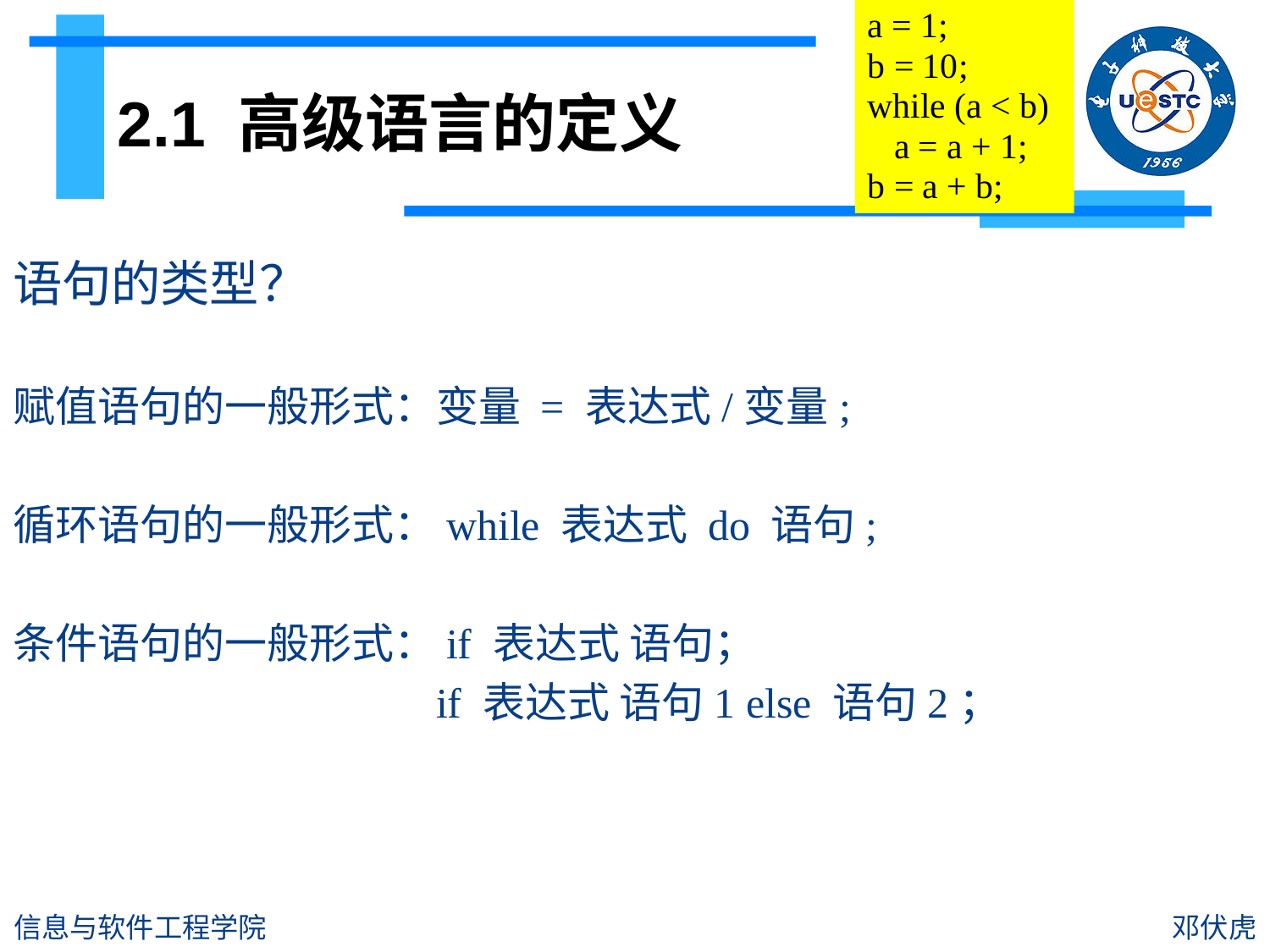

a = 1;
b = 10;
while (a < b)
   a = a + 1;
b = a + b;
# 2.1 高级语言的定义
语句的类型？

赋值语句的一般形式：变量 = 表达式/变量;

循环语句的一般形式：while 表达式 do 语句;

条件语句的一般形式：if 表达式 语句；
                                        if 表达式 语句1 else 语句2；

4
信息与软件工程学院
邓伏虎